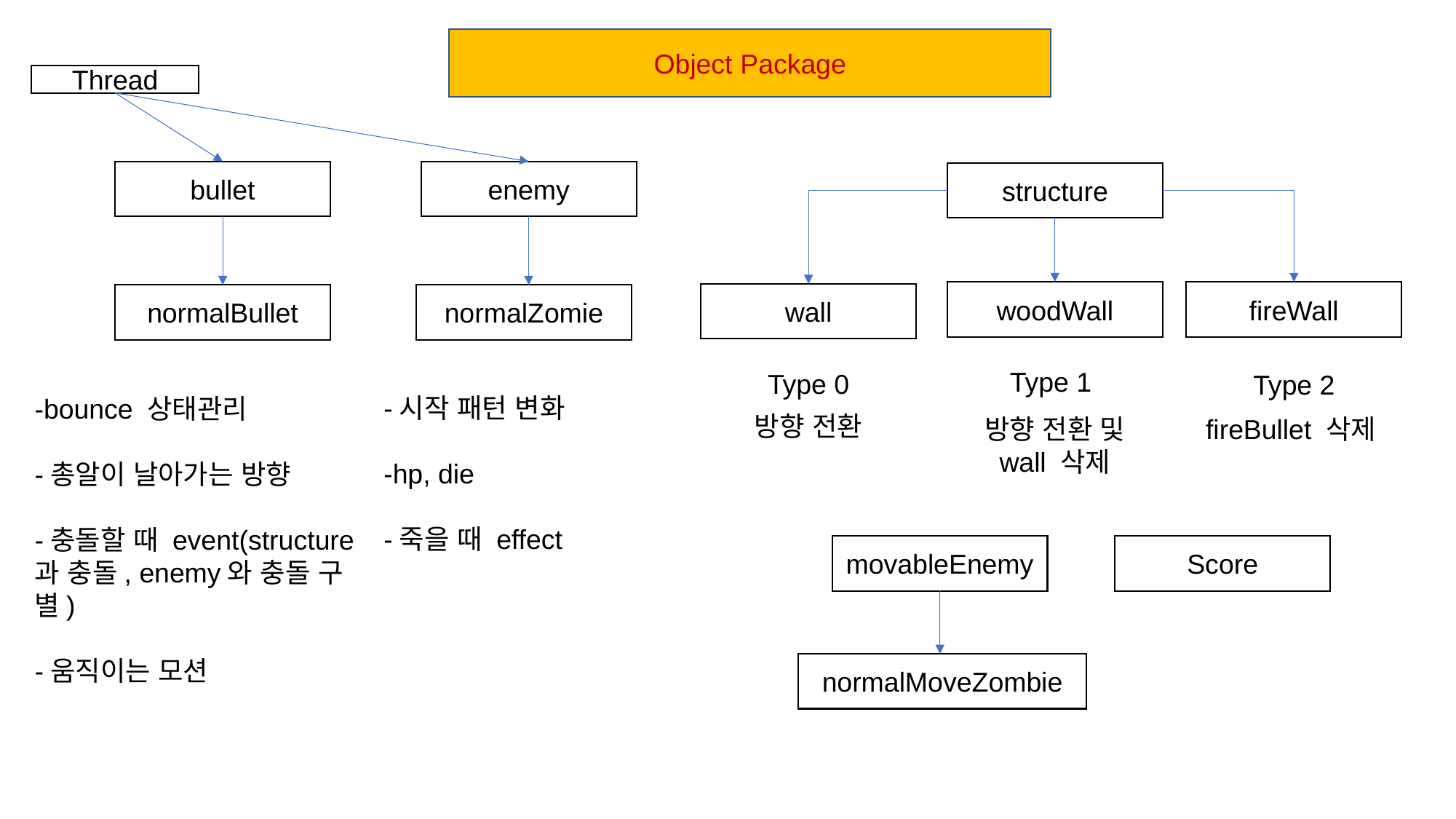

Object Package
Thread
bullet
enemy
structure
fireWall
woodWall
wall
normalBullet
normalZomie
Type 1
Type 0
Type 2
-시작 패턴 변화

-hp, die

-죽을 때 effect

-bounce 상태관리

-총알이 날아가는 방향

-충돌할 때 event(structure과 충돌, enemy와 충돌 구별)

-움직이는 모션

방향 전환
방향 전환 및 wall 삭제
fireBullet 삭제
movableEnemy
Score
normalMoveZombie